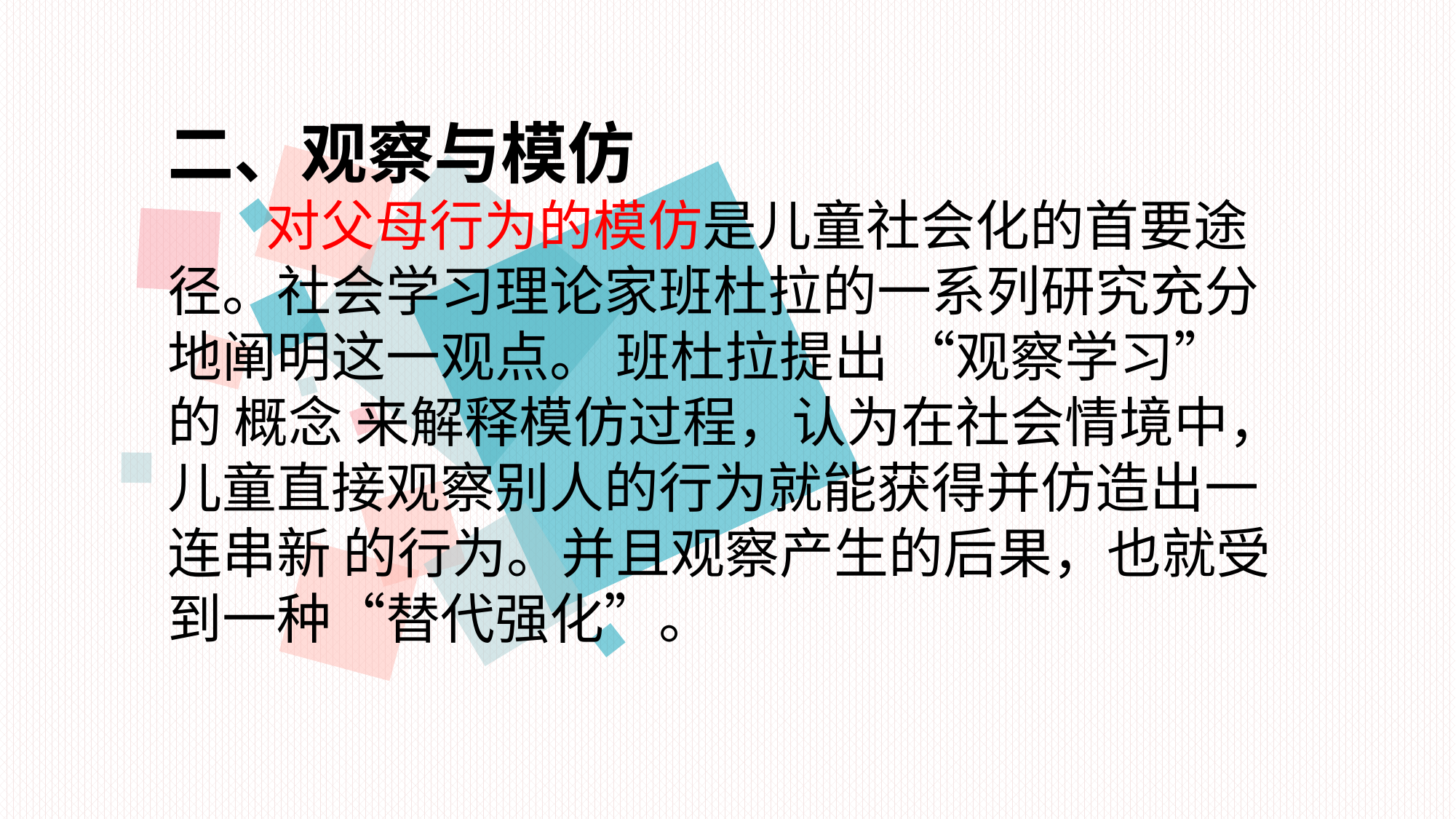

二、观察与模仿
       对父母行为的模仿是儿童社会化的首要途径。社会学习理论家班杜拉的一系列研究充分地阐明这一观点。 班杜拉提出 “观察学习”的 概念 来解释模仿过程，认为在社会情境中，儿童直接观察别人的行为就能获得并仿造出一连串新 的行为。并且观察产生的后果，也就受到一种“替代强化”。